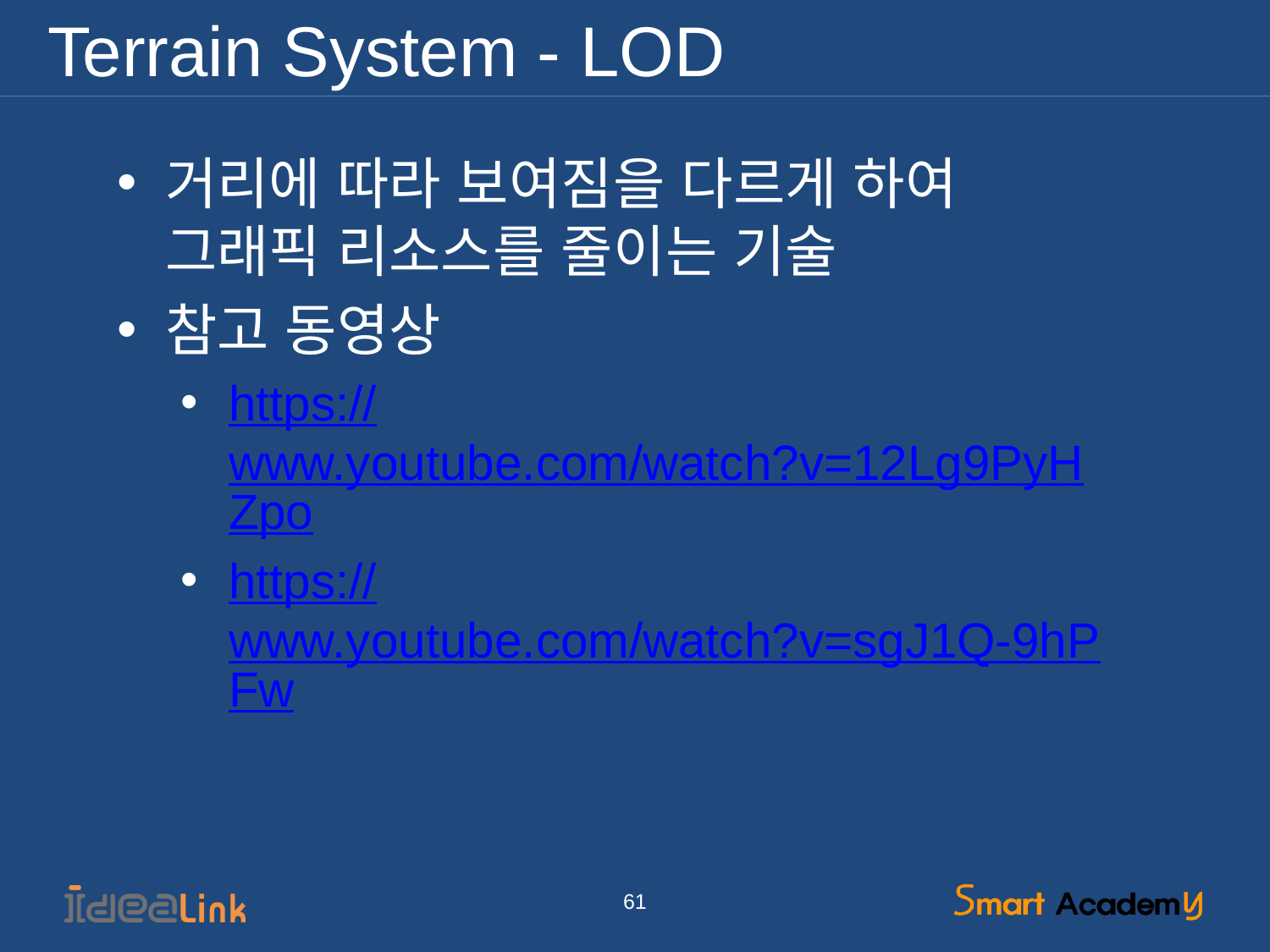

# Terrain System - LOD
거리에 따라 보여짐을 다르게 하여 그래픽 리소스를 줄이는 기술
참고 동영상
https://www.youtube.com/watch?v=12Lg9PyHZpo
https://www.youtube.com/watch?v=sgJ1Q-9hPFw

61